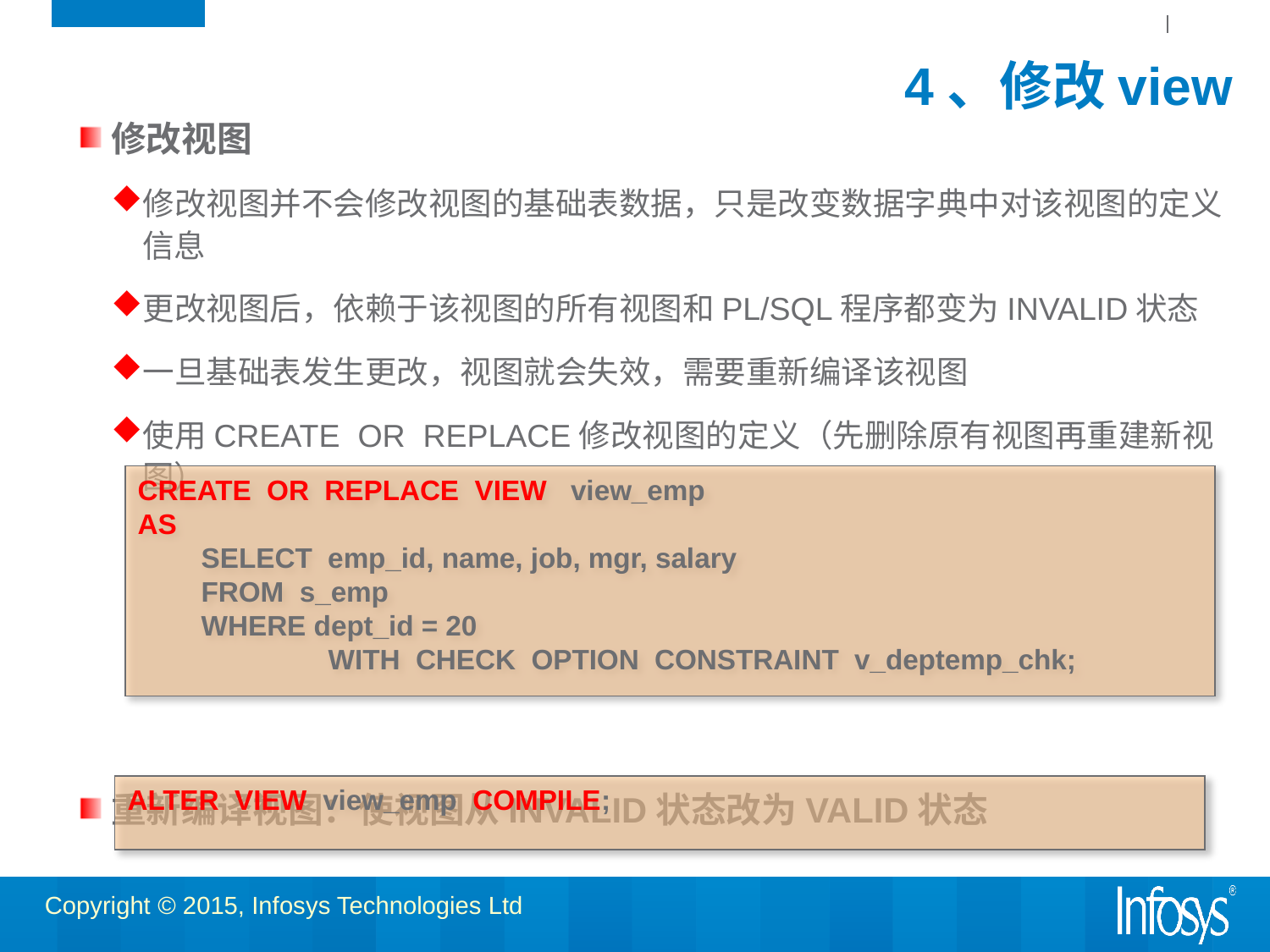

# 4、修改view
修改视图
修改视图并不会修改视图的基础表数据，只是改变数据字典中对该视图的定义信息
更改视图后，依赖于该视图的所有视图和PL/SQL程序都变为INVALID状态
一旦基础表发生更改，视图就会失效，需要重新编译该视图
使用CREATE  OR  REPLACE修改视图的定义（先删除原有视图再重建新视图）

重新编译视图：使视图从INVALID状态改为VALID状态
CREATE  OR  REPLACE  VIEW   view_emp
AS
SELECT  emp_id, name, job, mgr, salary
FROM  s_emp
WHERE dept_id = 20
	WITH  CHECK  OPTION  CONSTRAINT  v_deptemp_chk;
ALTER  VIEW  view_emp  COMPILE;